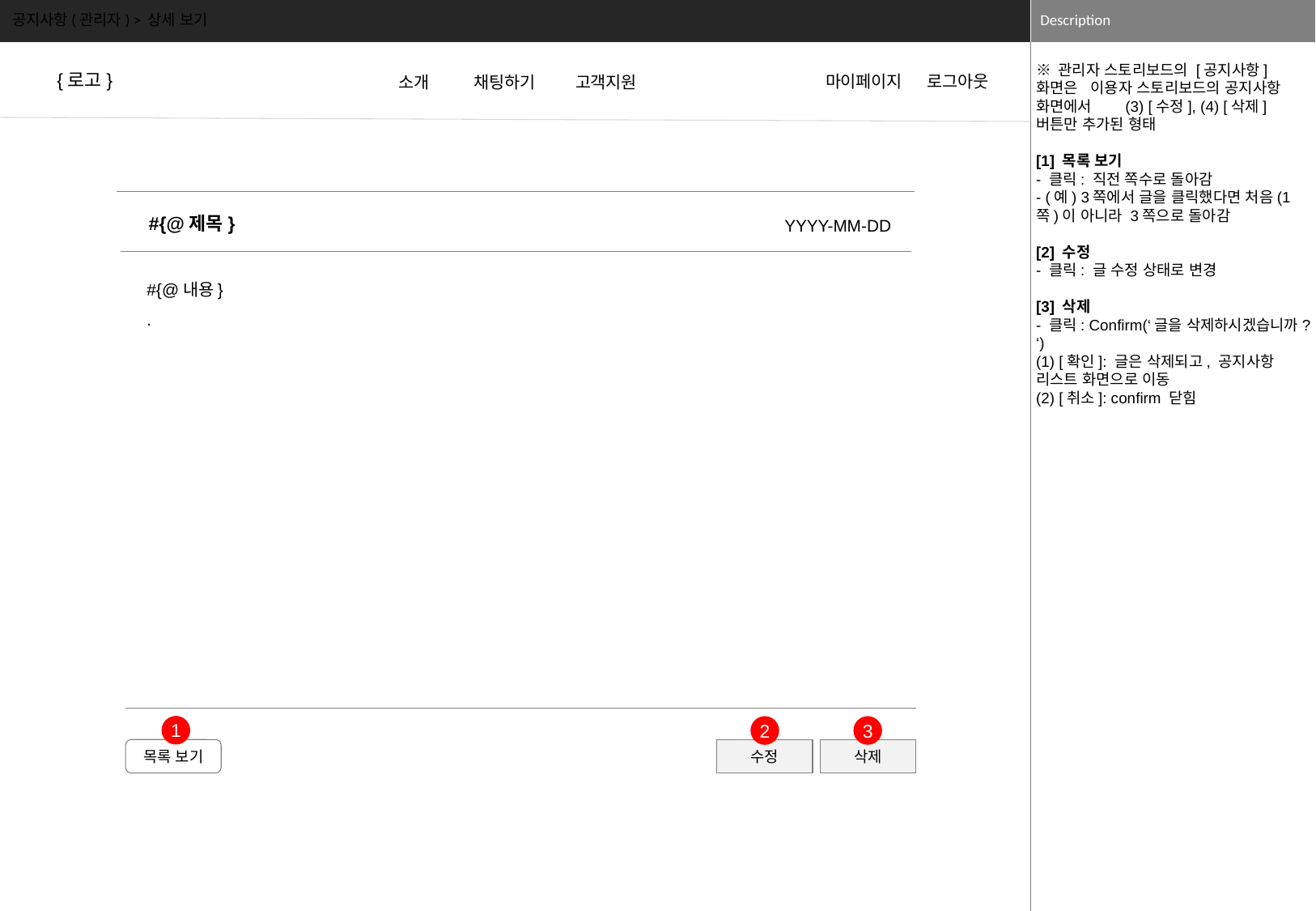

공지사항(관리자) > 상세 보기

※ 관리자 스토리보드의 [공지사항] 화면은   이용자 스토리보드의 공지사항 화면에서       (3) [수정], (4) [삭제] 버튼만 추가된 형태

[1] 목록 보기
- 클릭: 직전 쪽수로 돌아감
- (예) 3쪽에서 글을 클릭했다면 처음(1쪽)이 아니라 3쪽으로 돌아감

[2] 수정
- 클릭: 글 수정 상태로 변경

[3] 삭제
- 클릭: Confirm(‘글을 삭제하시겠습니까?‘)
(1) [확인]: 글은 삭제되고, 공지사항 리스트 화면으로 이동
(2) [취소]: confirm 닫힘

{로고}
마이페이지
로그아웃
소개
채팅하기
고객지원
#{@제목}
YYYY-MM-DD
#{@내용}
.
1
2
3
목록 보기
수정
삭제